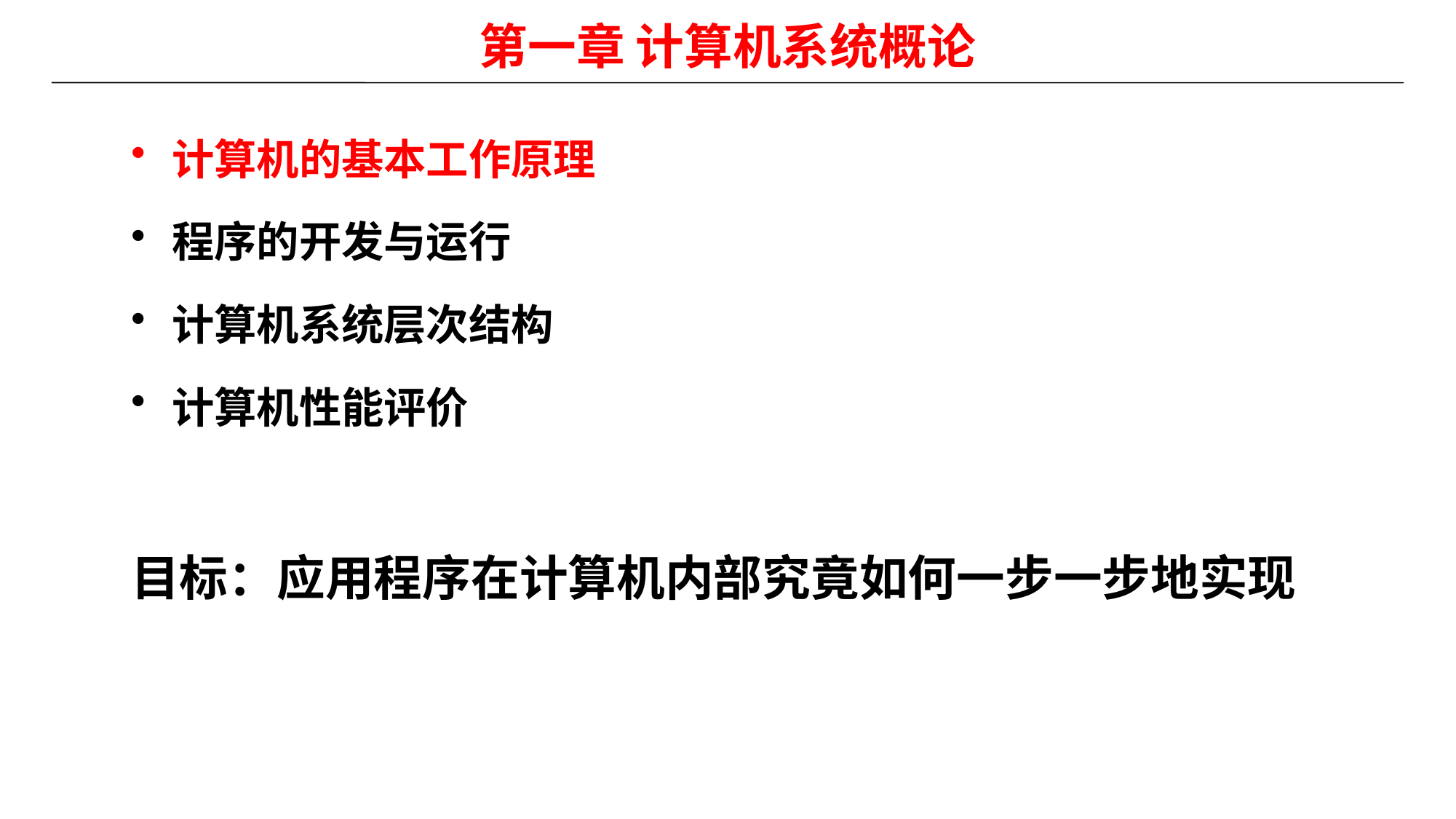

第一章 计算机系统概论
计算机的基本工作原理
程序的开发与运行
计算机系统层次结构
计算机性能评价

目标：应用程序在计算机内部究竟如何一步一步地实现